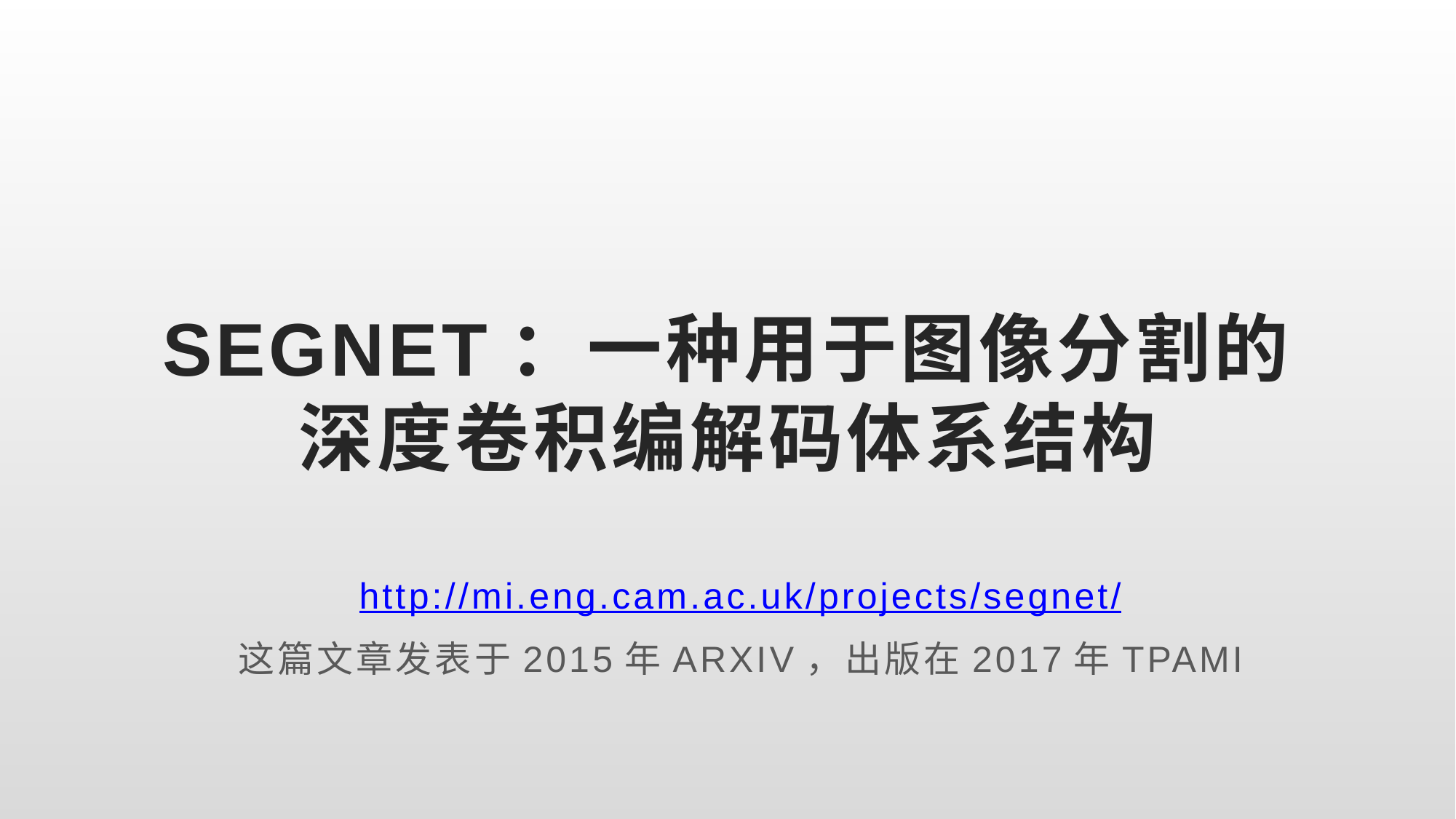

# SEGNET：一种用于图像分割的深度卷积编解码体系结构
http://mi.eng.cam.ac.uk/projects/segnet/
这篇文章发表于2015年ARXIV，出版在2017年TPAMI